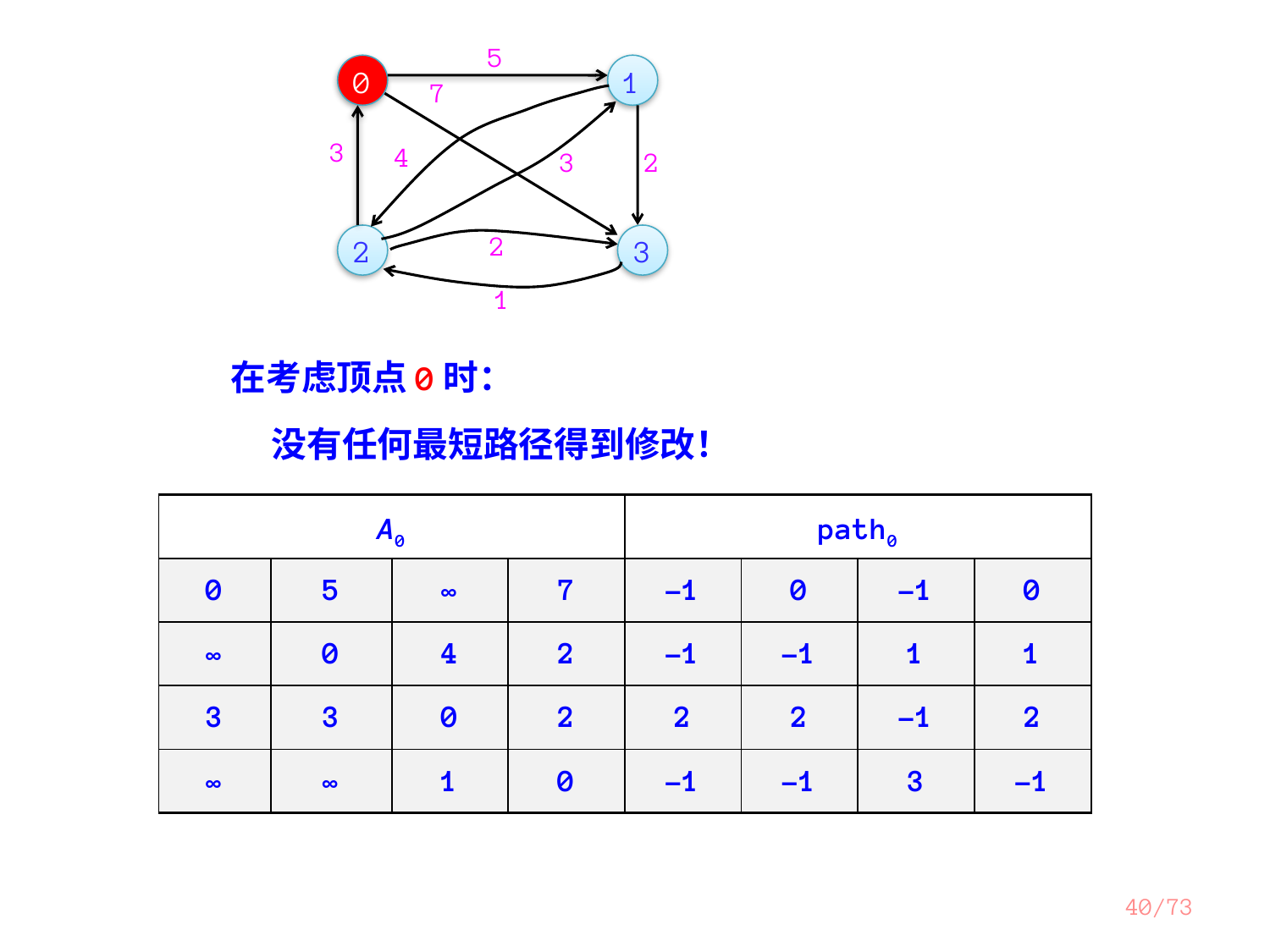

5
0
1

7

3
4
3
2
2
3
2

1
在考虑顶点0时：
    没有任何最短路径得到修改！

| A0 |  |  |  | path0 |  |  |  |
| --- | --- | --- | --- | --- | --- | --- | --- |
| 0 | 5 | ∞ | 7 | -1 | 0 | -1 | 0 |
| ∞ | 0 | 4 | 2 | -1 | -1 | 1 | 1 |
| 3 | 3 | 0 | 2 | 2 | 2 | -1 | 2 |
| ∞ | ∞ | 1 | 0 | -1 | -1 | 3 | -1 |
40/73